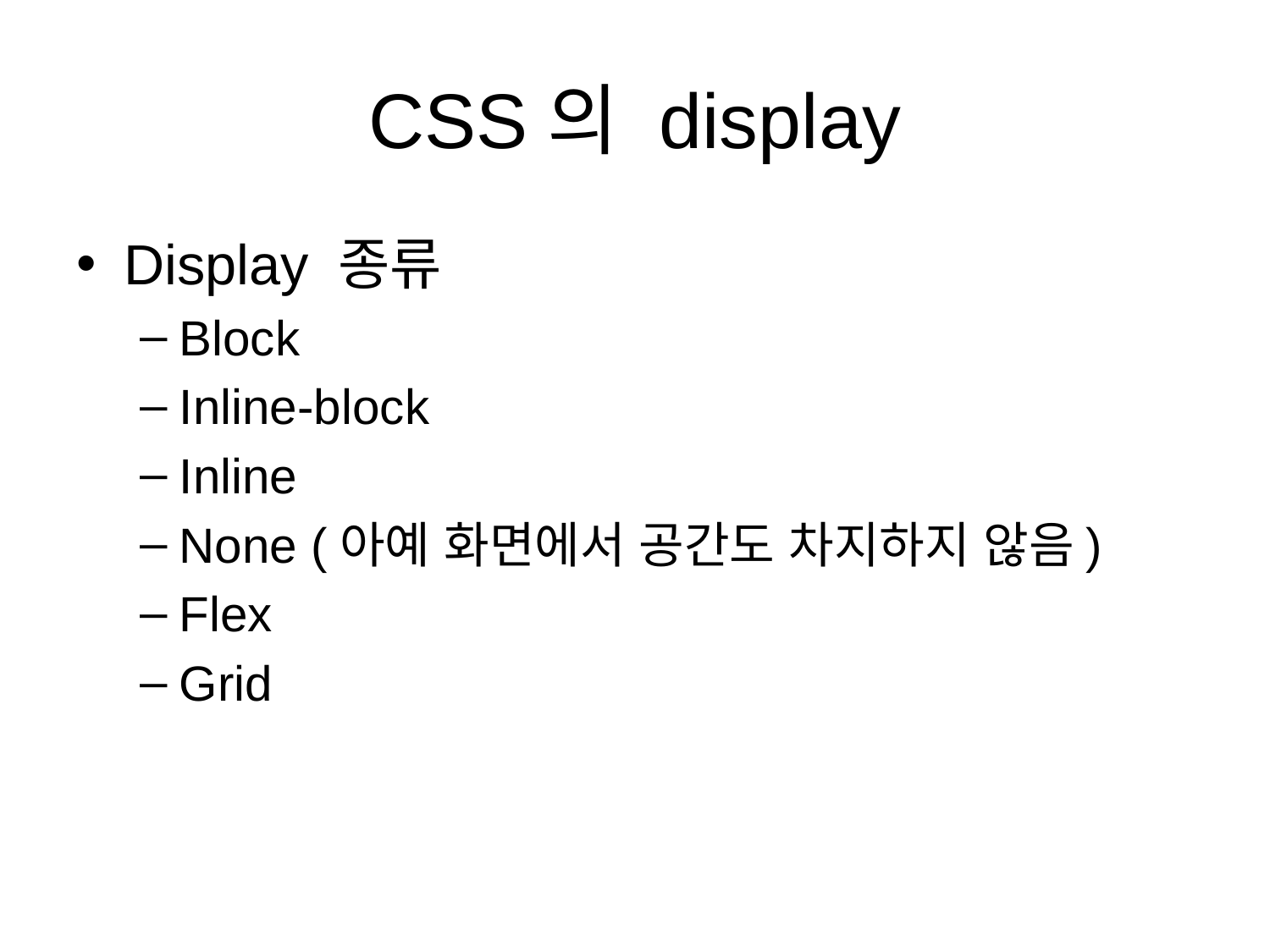

# CSS의 display
Display 종류
Block
Inline-block
Inline
None (아예 화면에서 공간도 차지하지 않음)
Flex
Grid